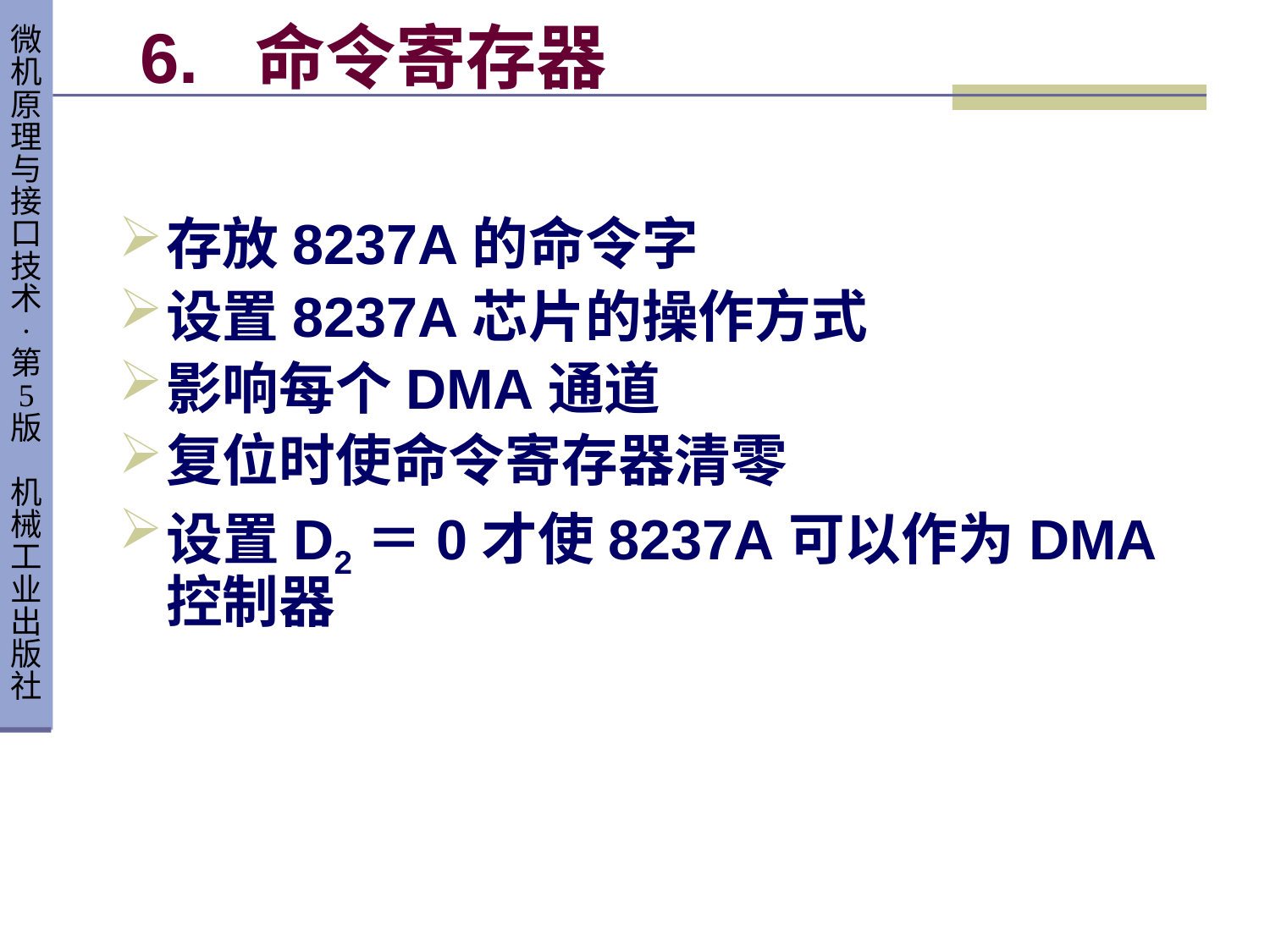

# 6.  命令寄存器
存放8237A的命令字
设置8237A芯片的操作方式
影响每个DMA通道
复位时使命令寄存器清零
设置D2＝0才使8237A可以作为DMA控制器